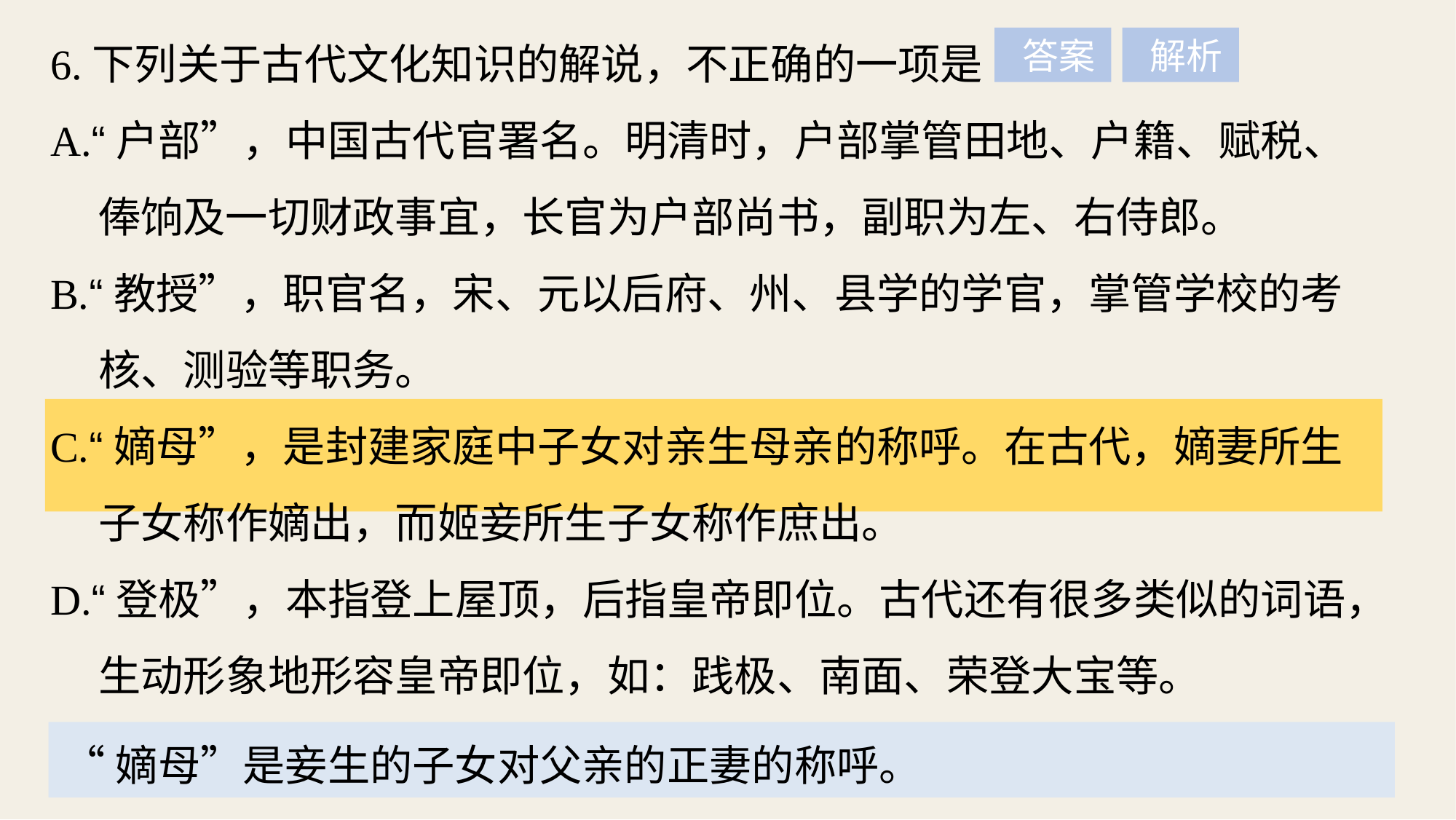

6.下列关于古代文化知识的解说，不正确的一项是
A.“户部”，中国古代官署名。明清时，户部掌管田地、户籍、赋税、
    俸饷及一切财政事宜，长官为户部尚书，副职为左、右侍郎。
B.“教授”，职官名，宋、元以后府、州、县学的学官，掌管学校的考
    核、测验等职务。
C.“嫡母”，是封建家庭中子女对亲生母亲的称呼。在古代，嫡妻所生
    子女称作嫡出，而姬妾所生子女称作庶出。
D.“登极”，本指登上屋顶，后指皇帝即位。古代还有很多类似的词语，
    生动形象地形容皇帝即位，如：践极、南面、荣登大宝等。
 答案
 解析

“嫡母”是妾生的子女对父亲的正妻的称呼。